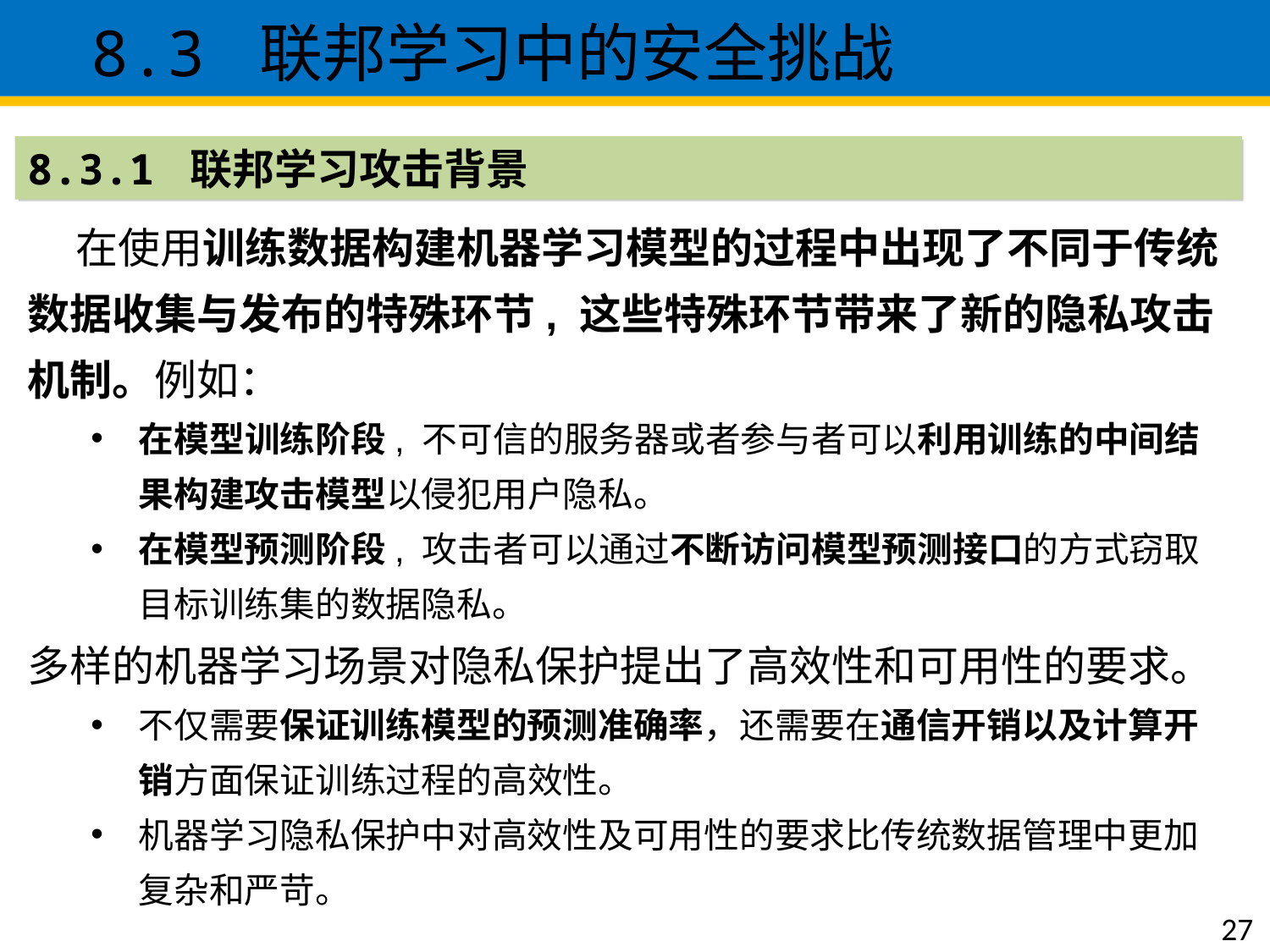

8.3 联邦学习中的安全挑战
8.3.1 联邦学习攻击背景
    在使用训练数据构建机器学习模型的过程中出现了不同于传统数据收集与发布的特殊环节, 这些特殊环节带来了新的隐私攻击机制。例如：
在模型训练阶段, 不可信的服务器或者参与者可以利用训练的中间结果构建攻击模型以侵犯用户隐私。
在模型预测阶段, 攻击者可以通过不断访问模型预测接口的方式窃取目标训练集的数据隐私。
多样的机器学习场景对隐私保护提出了高效性和可用性的要求。
不仅需要保证训练模型的预测准确率，还需要在通信开销以及计算开销方面保证训练过程的高效性。
机器学习隐私保护中对高效性及可用性的要求比传统数据管理中更加复杂和严苛。
发布
27